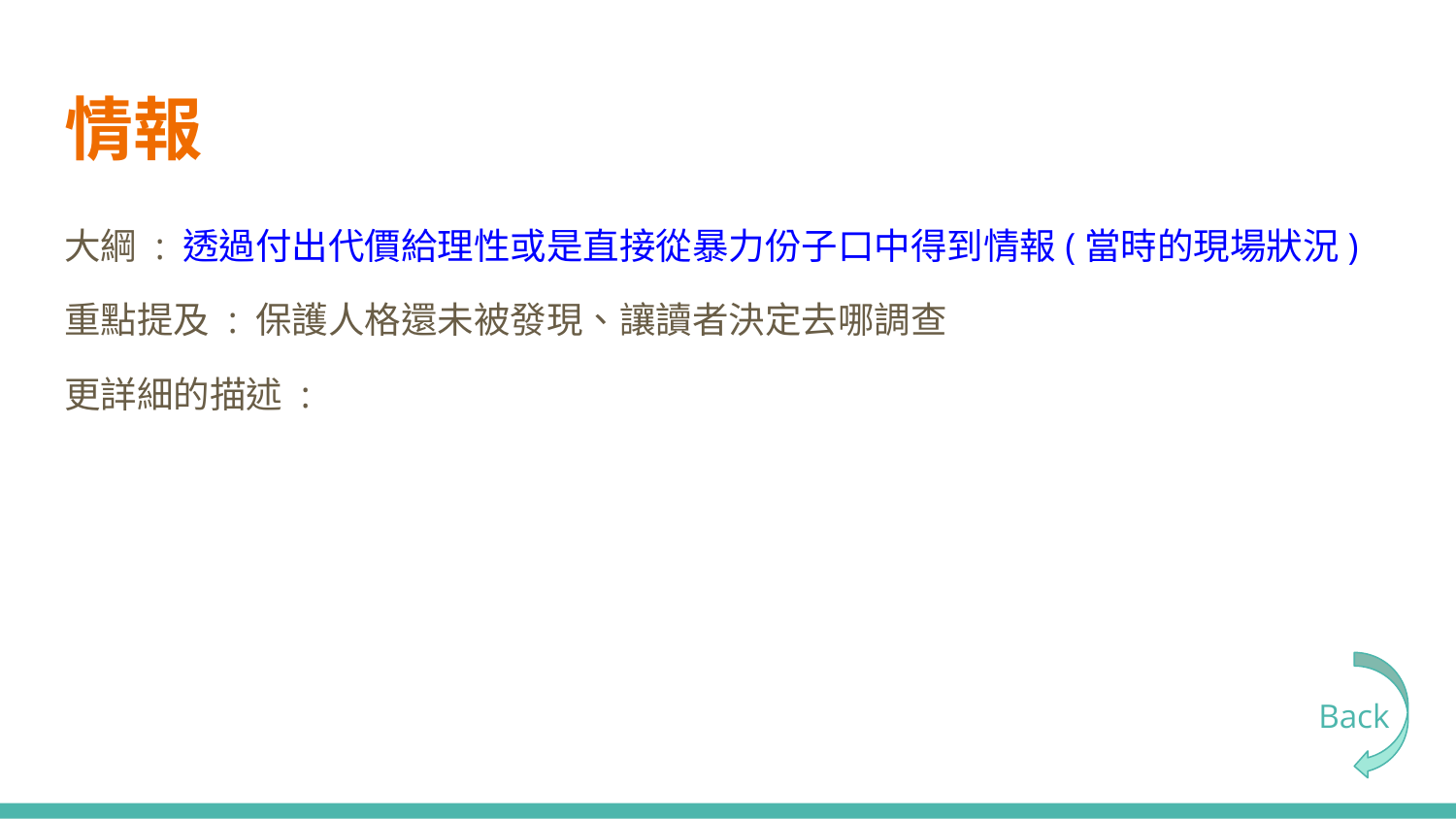

# 情報
大綱 : 透過付出代價給理性或是直接從暴力份子口中得到情報(當時的現場狀況)
重點提及 : 保護人格還未被發現、讓讀者決定去哪調查
更詳細的描述 :

Back